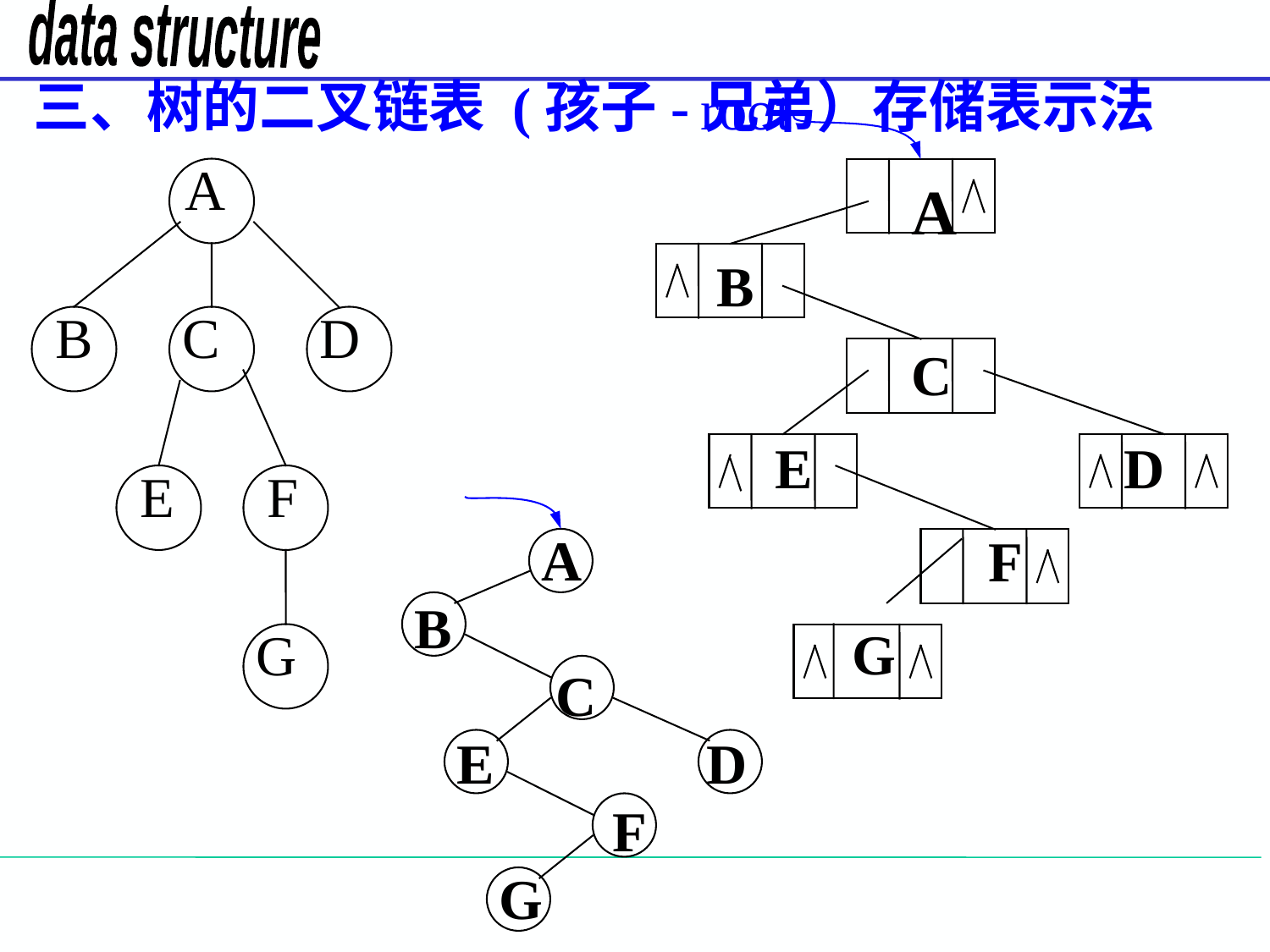

三、树的二叉链表 (孩子-兄弟）存储表示法
root
A
          A
B
          C
   E                D
              F
       G

B
C
D

E
F

         A
B
          C
   E               D
              F
      G

G